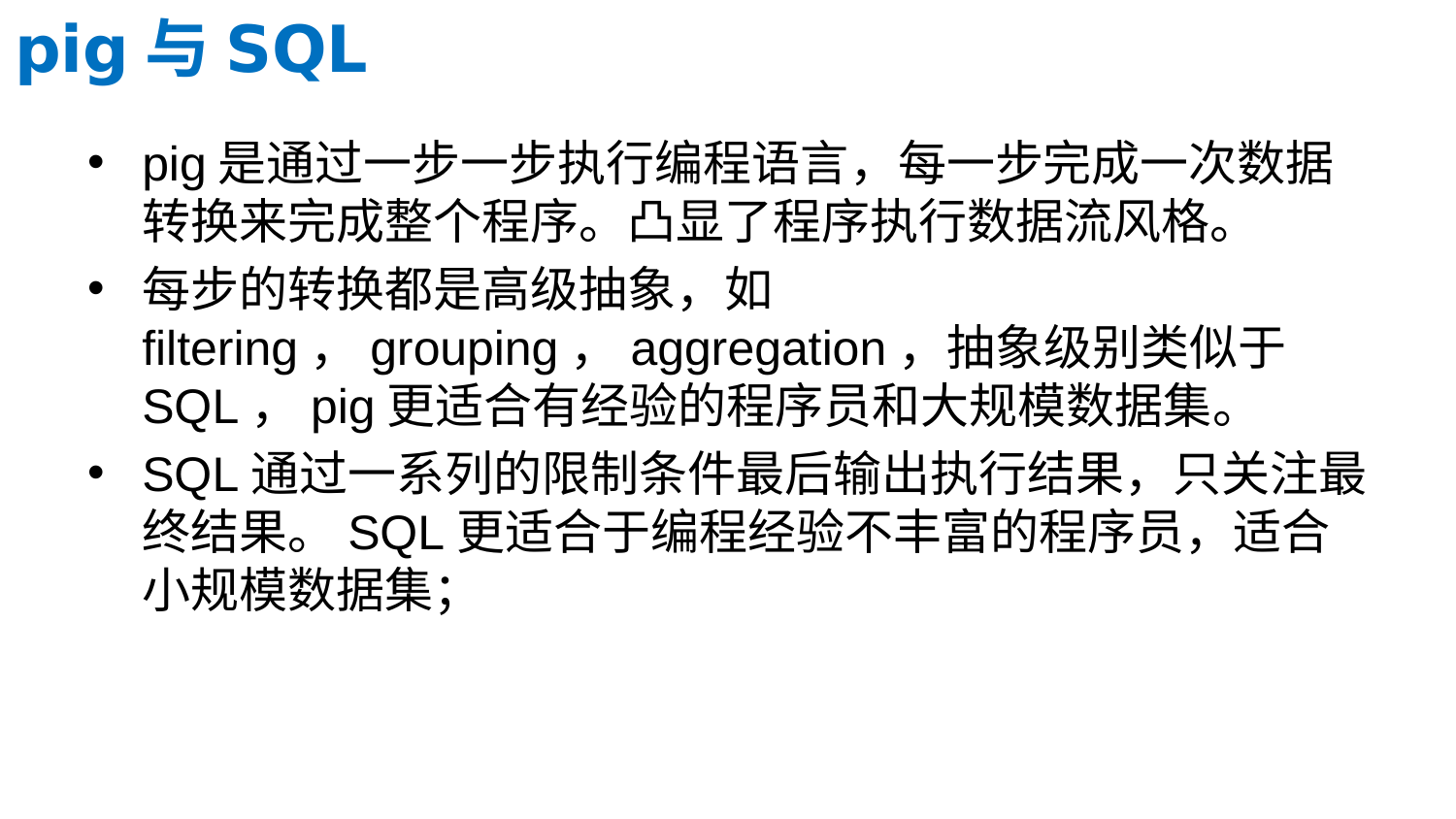

pig与SQL
pig是通过一步一步执行编程语言，每一步完成一次数据转换来完成整个程序。凸显了程序执行数据流风格。
每步的转换都是高级抽象，如filtering，grouping，aggregation，抽象级别类似于SQL，pig更适合有经验的程序员和大规模数据集。
SQL通过一系列的限制条件最后输出执行结果，只关注最终结果。SQL更适合于编程经验不丰富的程序员，适合小规模数据集；